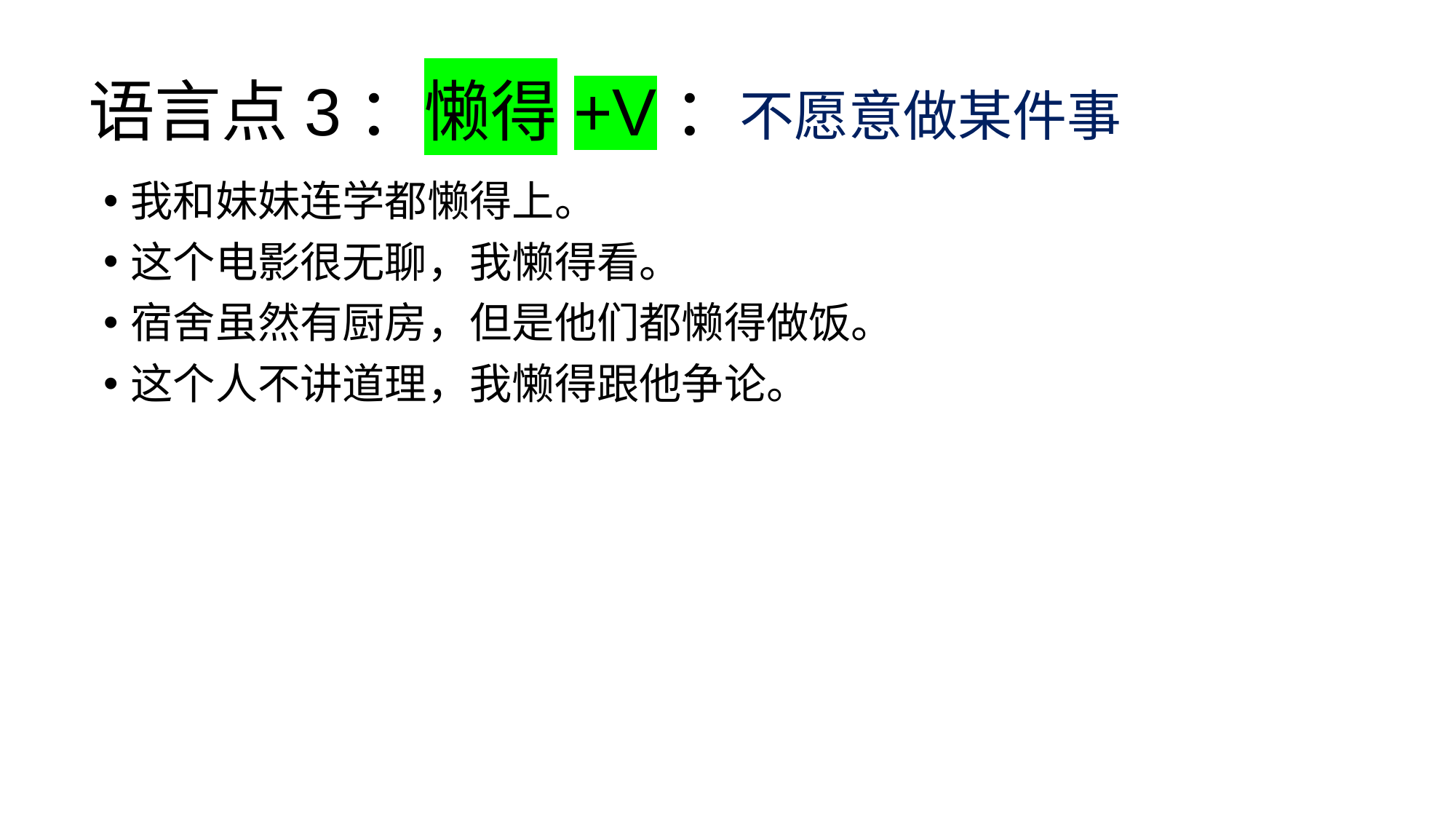

# 语言点3：懒得+V：不愿意做某件事
我和妹妹连学都懒得上。
这个电影很无聊，我懒得看。
宿舍虽然有厨房，但是他们都懒得做饭。
这个人不讲道理，我懒得跟他争论。